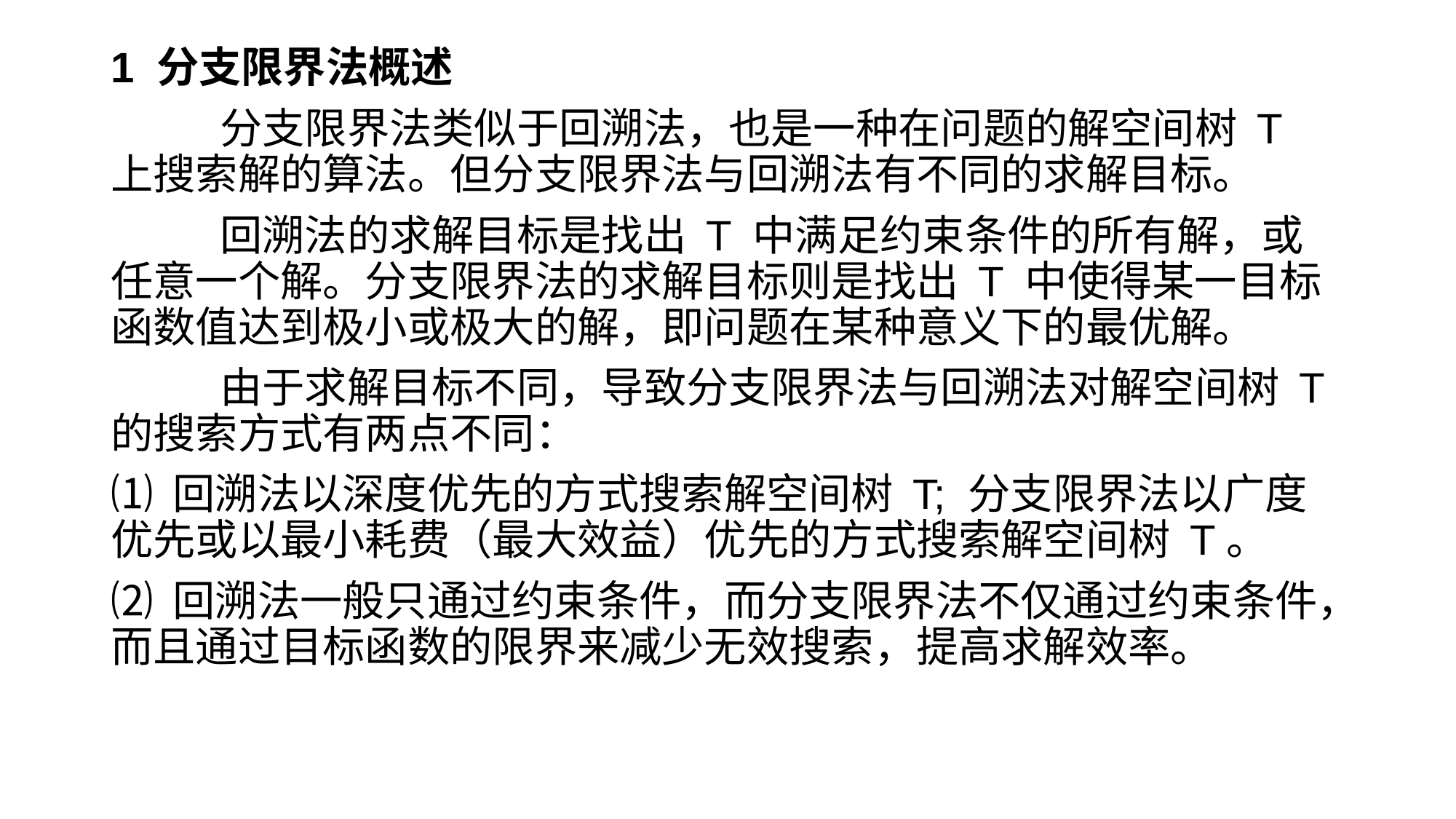

1 分支限界法概述
	分支限界法类似于回溯法，也是一种在问题的解空间树 T 上搜索解的算法。但分支限界法与回溯法有不同的求解目标。
	回溯法的求解目标是找出 T 中满足约束条件的所有解，或任意一个解。分支限界法的求解目标则是找出 T 中使得某一目标函数值达到极小或极大的解，即问题在某种意义下的最优解。
	由于求解目标不同，导致分支限界法与回溯法对解空间树 T 的搜索方式有两点不同：
⑴ 回溯法以深度优先的方式搜索解空间树 T; 分支限界法以广度优先或以最小耗费（最大效益）优先的方式搜索解空间树 T。
⑵ 回溯法一般只通过约束条件，而分支限界法不仅通过约束条件，而且通过目标函数的限界来减少无效搜索，提高求解效率。